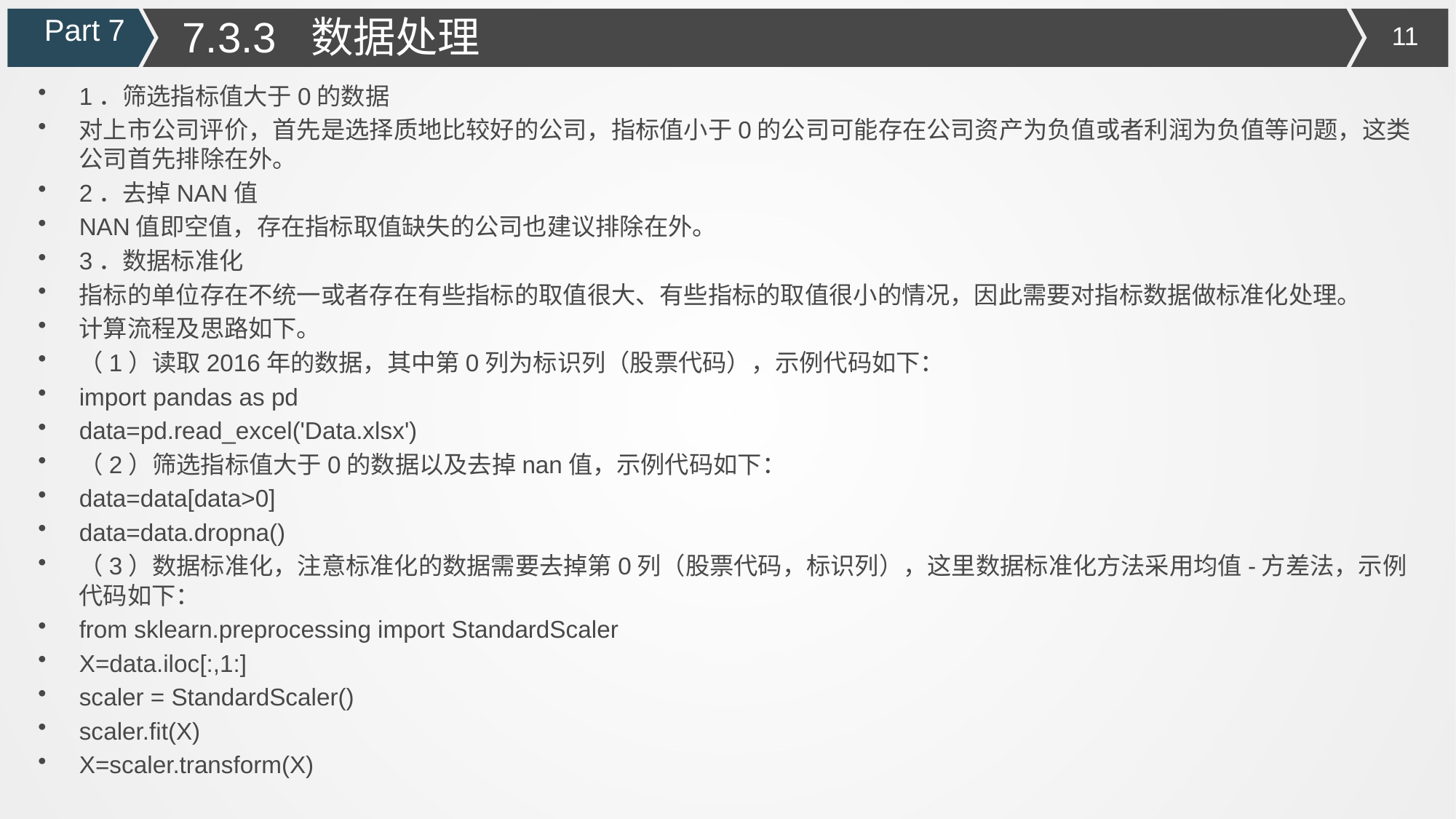

7.3.3  数据处理
Part 7
1．筛选指标值大于0的数据
对上市公司评价，首先是选择质地比较好的公司，指标值小于0的公司可能存在公司资产为负值或者利润为负值等问题，这类公司首先排除在外。
2．去掉NAN值
NAN值即空值，存在指标取值缺失的公司也建议排除在外。
3．数据标准化
指标的单位存在不统一或者存在有些指标的取值很大、有些指标的取值很小的情况，因此需要对指标数据做标准化处理。
计算流程及思路如下。
（1）读取2016年的数据，其中第0列为标识列（股票代码），示例代码如下：
import pandas as pd
data=pd.read_excel('Data.xlsx')
（2）筛选指标值大于0的数据以及去掉nan值，示例代码如下：
data=data[data>0]
data=data.dropna()
（3）数据标准化，注意标准化的数据需要去掉第0列（股票代码，标识列），这里数据标准化方法采用均值-方差法，示例代码如下：
from sklearn.preprocessing import StandardScaler
X=data.iloc[:,1:]
scaler = StandardScaler()
scaler.fit(X)
X=scaler.transform(X)